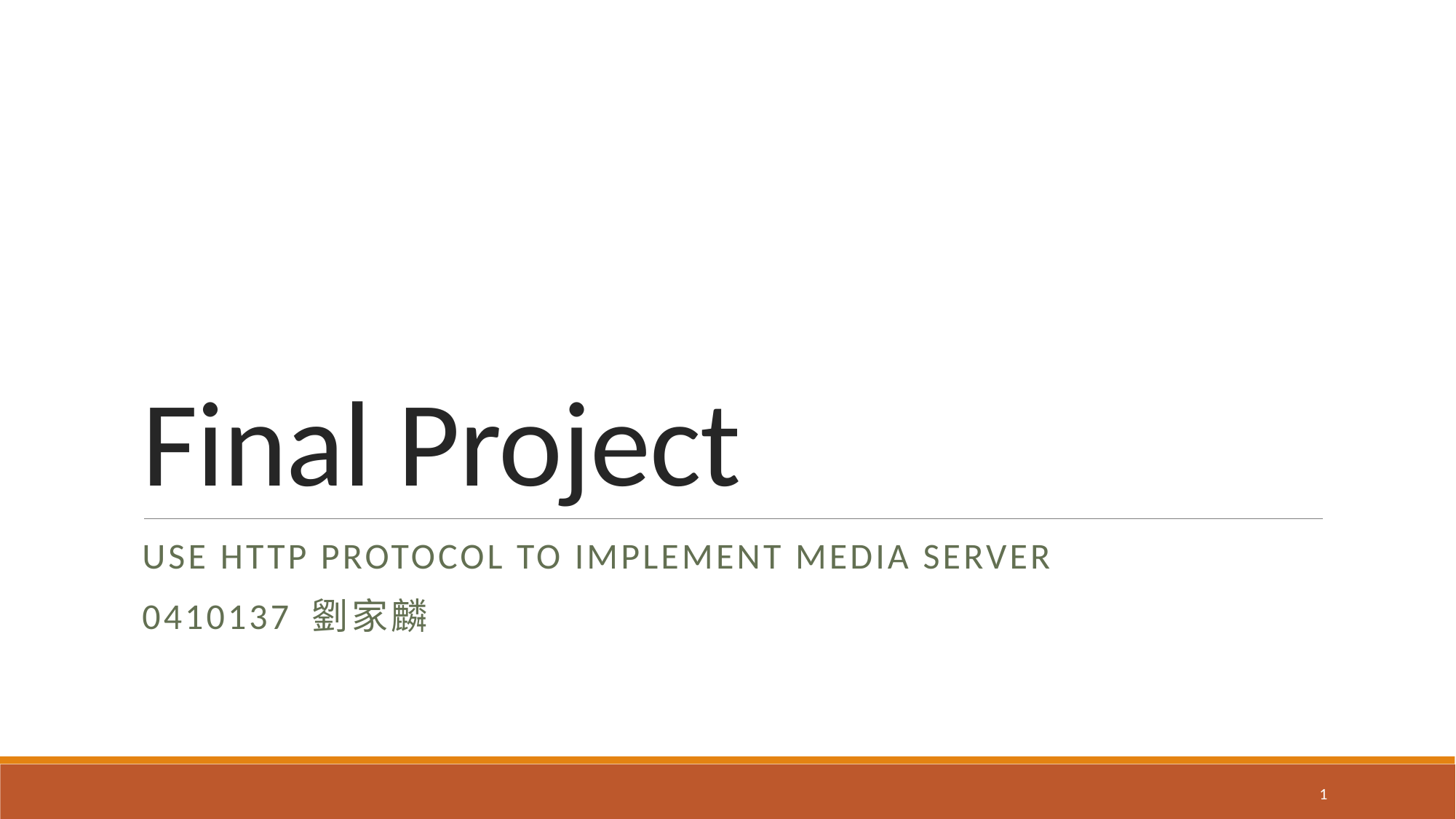

# Final Project
Use HTTP protocol to implement media server
0410137 劉家麟
1